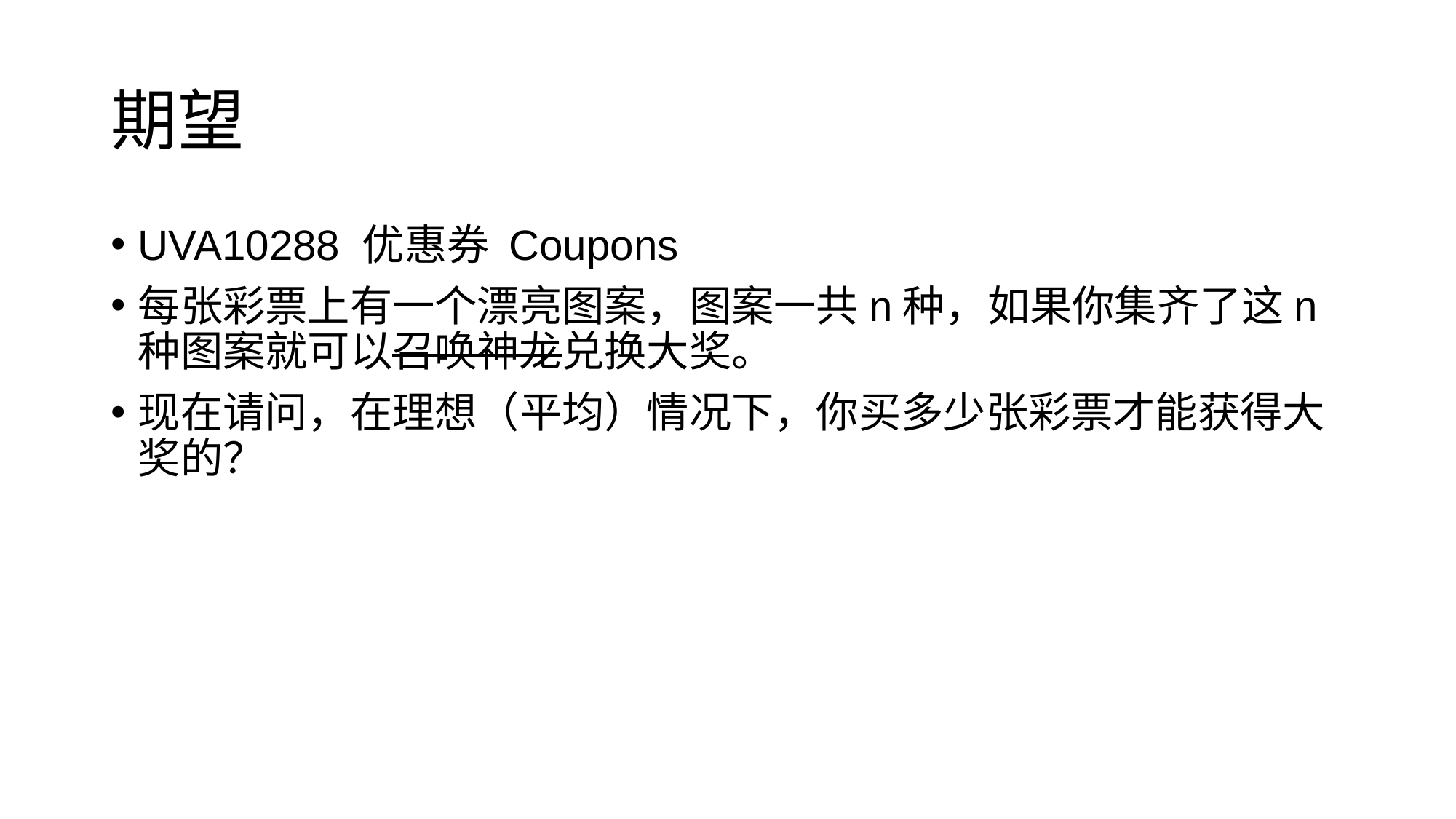

# 期望
UVA10288 优惠券 Coupons
每张彩票上有一个漂亮图案，图案一共n种，如果你集齐了这n种图案就可以召唤神龙兑换大奖。
现在请问，在理想（平均）情况下，你买多少张彩票才能获得大奖的？